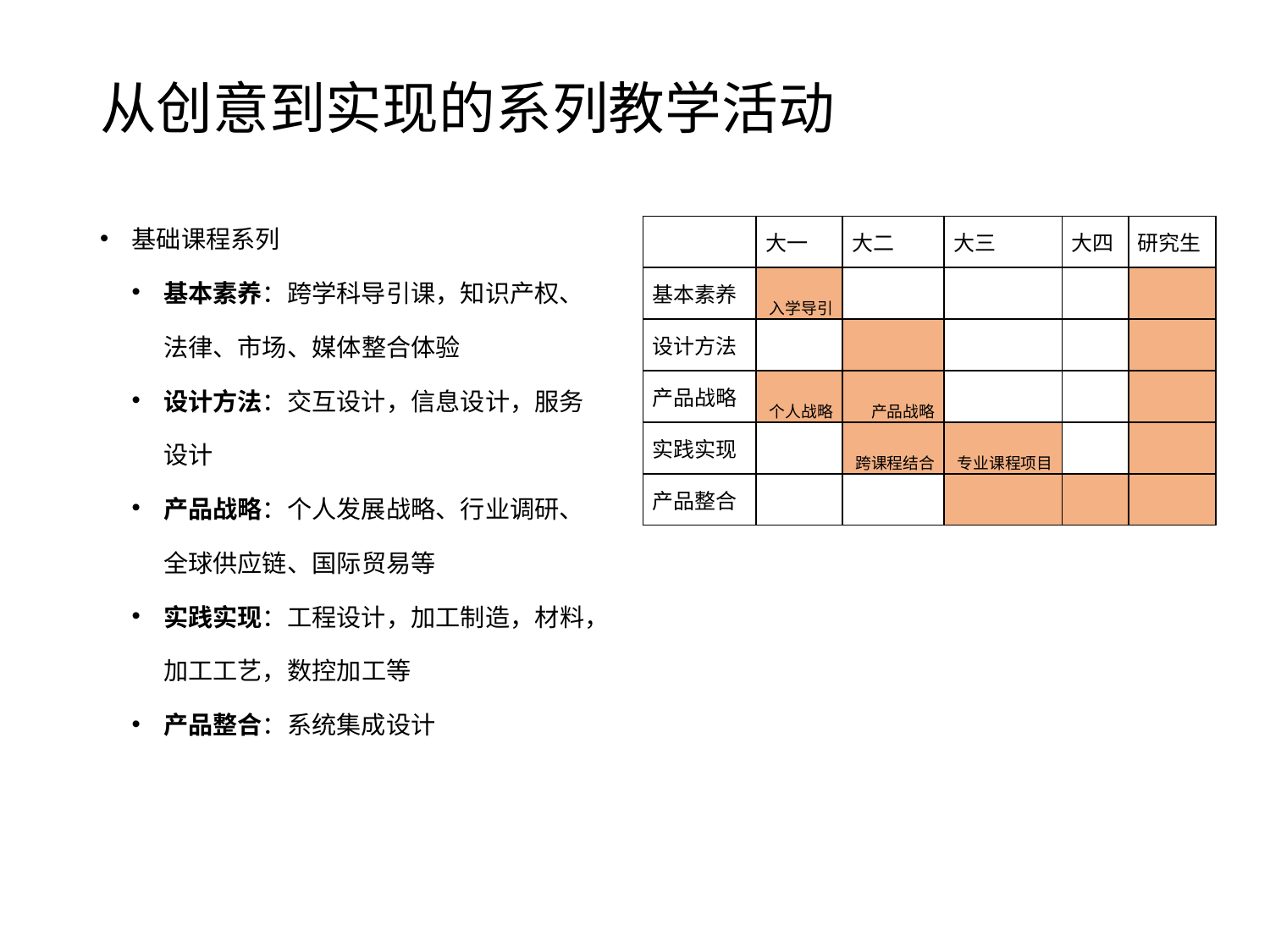

# 从创意到实现的系列教学活动
基础课程系列
基本素养：跨学科导引课，知识产权、法律、市场、媒体整合体验
设计方法：交互设计，信息设计，服务设计
产品战略：个人发展战略、行业调研、全球供应链、国际贸易等
实践实现：工程设计，加工制造，材料，加工工艺，数控加工等
产品整合：系统集成设计
|  | 大一 | 大二 | 大三 | 大四 | 研究生 |
| --- | --- | --- | --- | --- | --- |
| 基本素养 | 入学导引 |  |  |  |  |
| 设计方法 |  |  |  |  |  |
| 产品战略 | 个人战略 | 产品战略 |  |  |  |
| 实践实现 |  | 跨课程结合 | 专业课程项目 |  |  |
| 产品整合 |  |  |  |  |  |